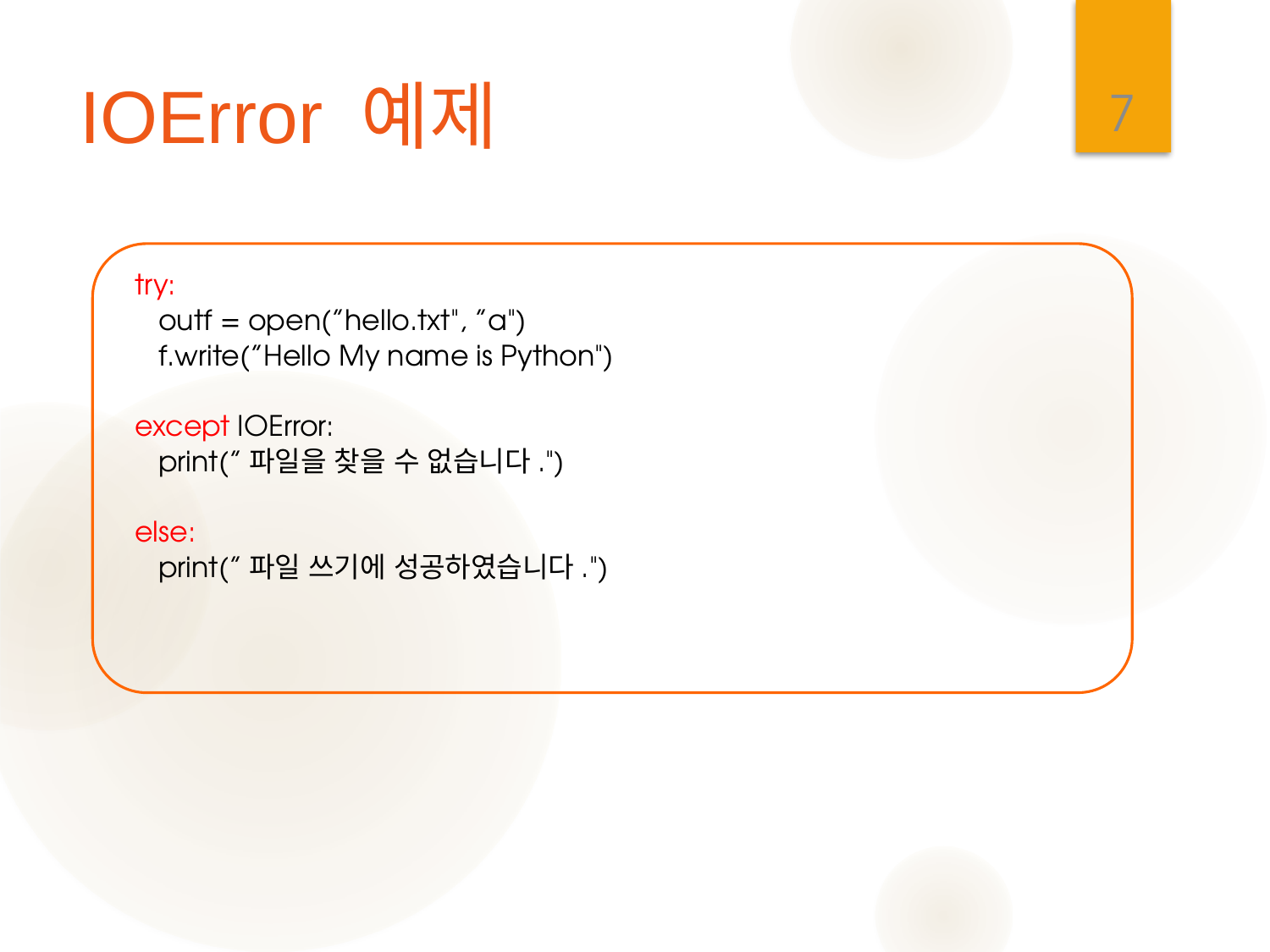

7
# IOError 예제

try:
   outf = open(”hello.txt", ”a")
   f.write(”Hello My name is Python")

except IOError:
   print(”파일을 찾을 수 없습니다.")

else:
   print(”파일 쓰기에 성공하였습니다.")